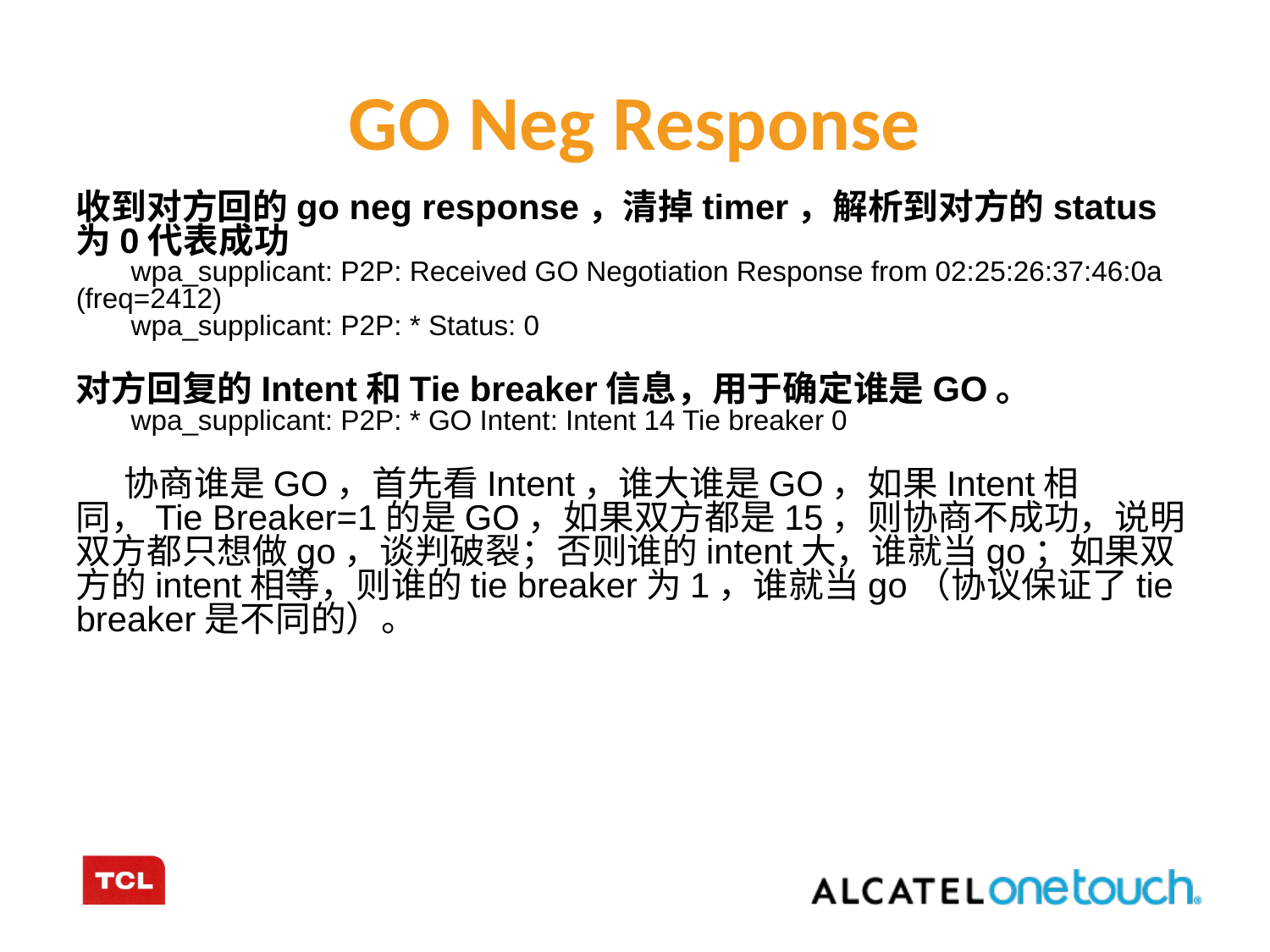

GO Neg Response
收到对方回的go neg response，清掉timer，解析到对方的status为0代表成功
       wpa_supplicant: P2P: Received GO Negotiation Response from 02:25:26:37:46:0a (freq=2412)
       wpa_supplicant: P2P: * Status: 0

对方回复的Intent和Tie breaker信息，用于确定谁是GO。
       wpa_supplicant: P2P: * GO Intent: Intent 14 Tie breaker 0

     协商谁是GO，首先看Intent，谁大谁是GO，如果Intent相同，Tie Breaker=1的是GO，如果双方都是15，则协商不成功，说明双方都只想做go，谈判破裂；否则谁的intent大，谁就当go；如果双方的intent相等，则谁的tie breaker为1，谁就当go（协议保证了tie breaker是不同的）。